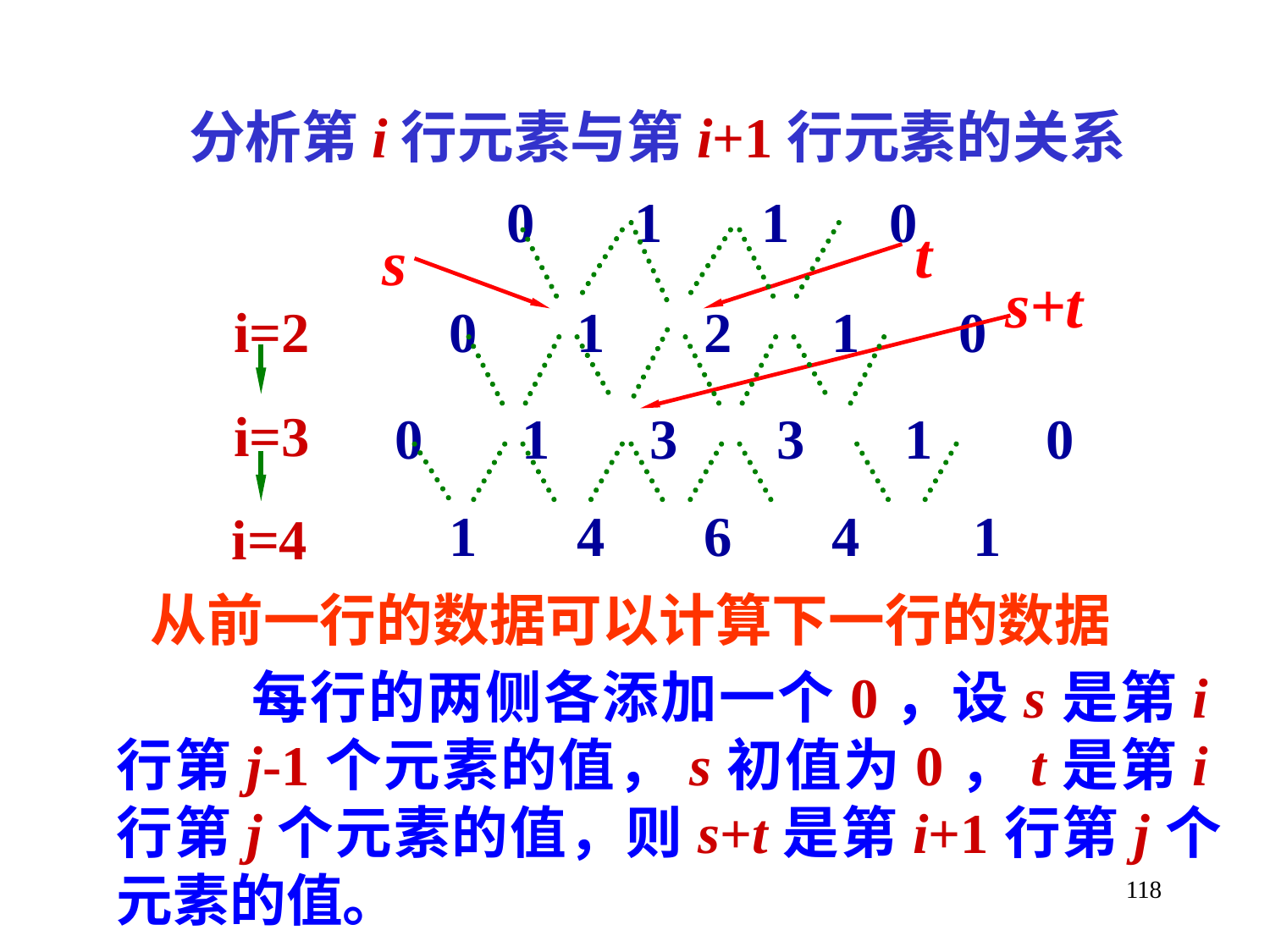

分析第i行元素与第i+1行元素的关系
0       1       1       0
t
s

s+t

 i=2
0       1       2       1       0

 i=3
0       1       3       3       1        0

1       4       6       4        1
 i=4
从前一行的数据可以计算下一行的数据
        每行的两侧各添加一个0，设s是第i行第j-1个元素的值，s初值为0，t是第i行第j个元素的值，则s+t是第i+1行第j个元素的值。
118